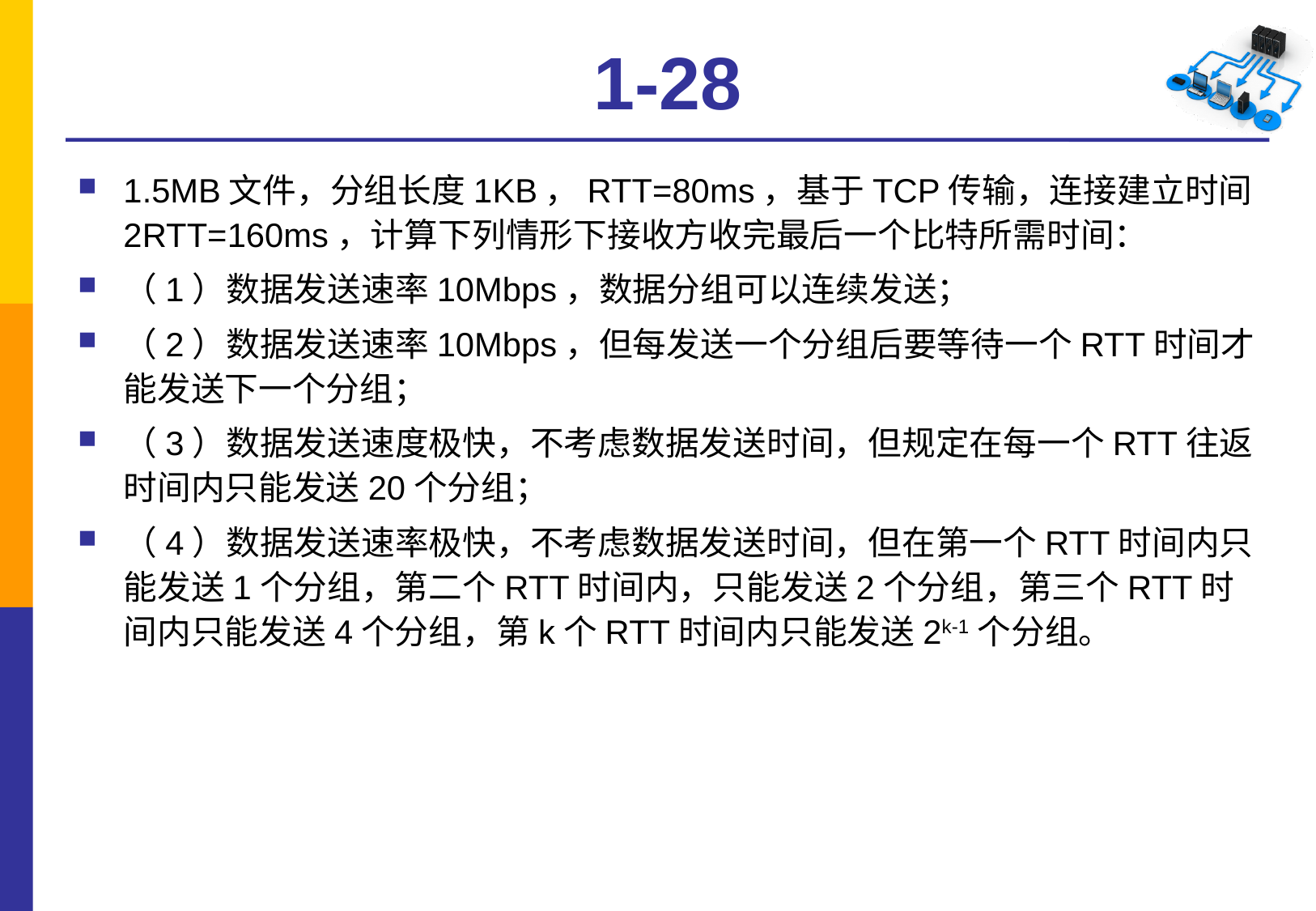

1-28
1.5MB文件，分组长度1KB，RTT=80ms，基于TCP传输，连接建立时间2RTT=160ms，计算下列情形下接收方收完最后一个比特所需时间：
（1）数据发送速率10Mbps，数据分组可以连续发送；
（2）数据发送速率10Mbps，但每发送一个分组后要等待一个RTT时间才能发送下一个分组；
（3）数据发送速度极快，不考虑数据发送时间，但规定在每一个RTT往返时间内只能发送20个分组；
（4）数据发送速率极快，不考虑数据发送时间，但在第一个RTT时间内只能发送1个分组，第二个RTT时间内，只能发送2个分组，第三个RTT时间内只能发送4个分组，第k个RTT时间内只能发送2k-1个分组。